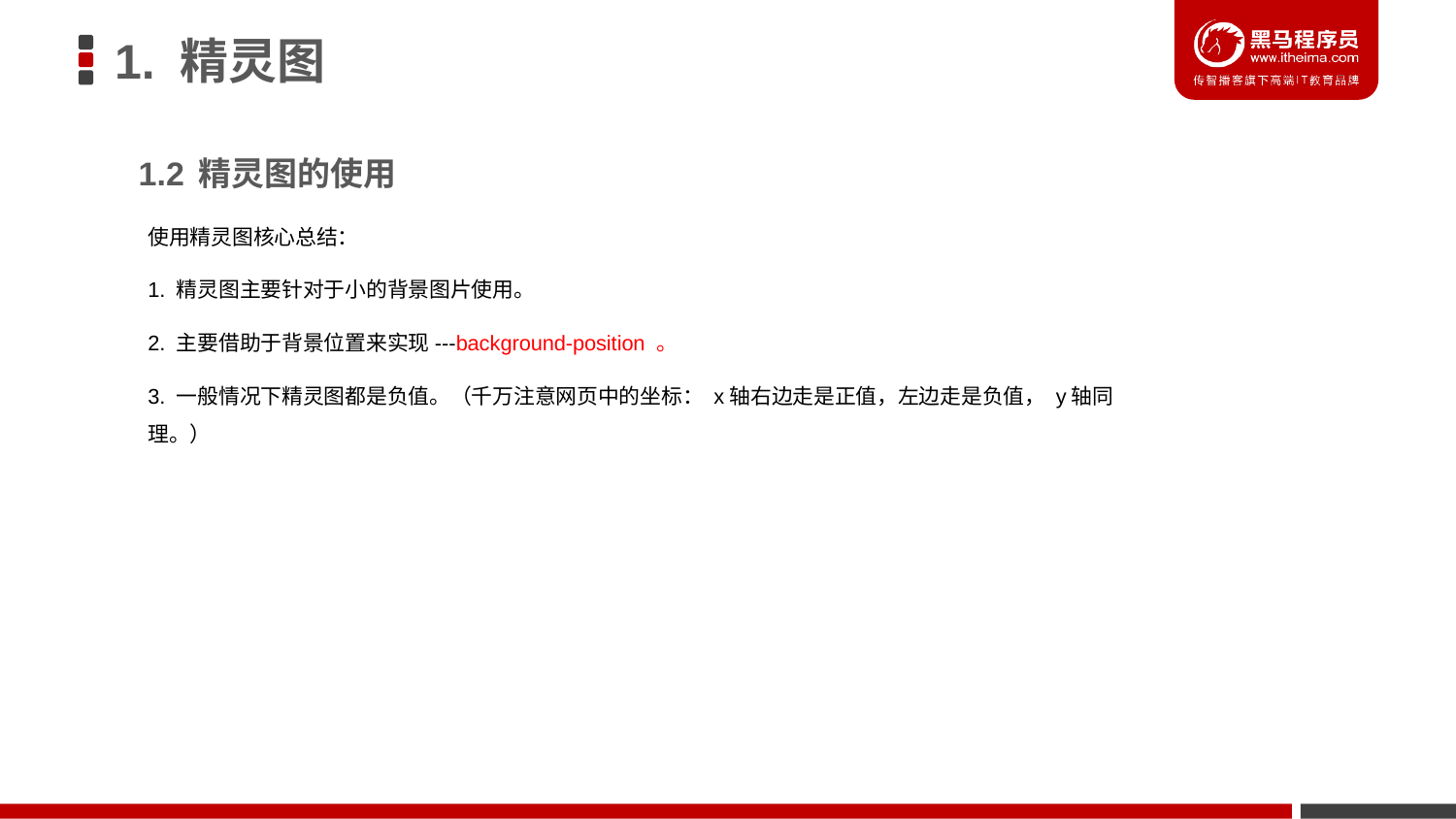

# 1. 精灵图
1.2 精灵图的使用
使用精灵图核心总结：
1. 精灵图主要针对于小的背景图片使用。
2. 主要借助于背景位置来实现---background-position 。
3. 一般情况下精灵图都是负值。（千万注意网页中的坐标： x轴右边走是正值，左边走是负值， y轴同理。）